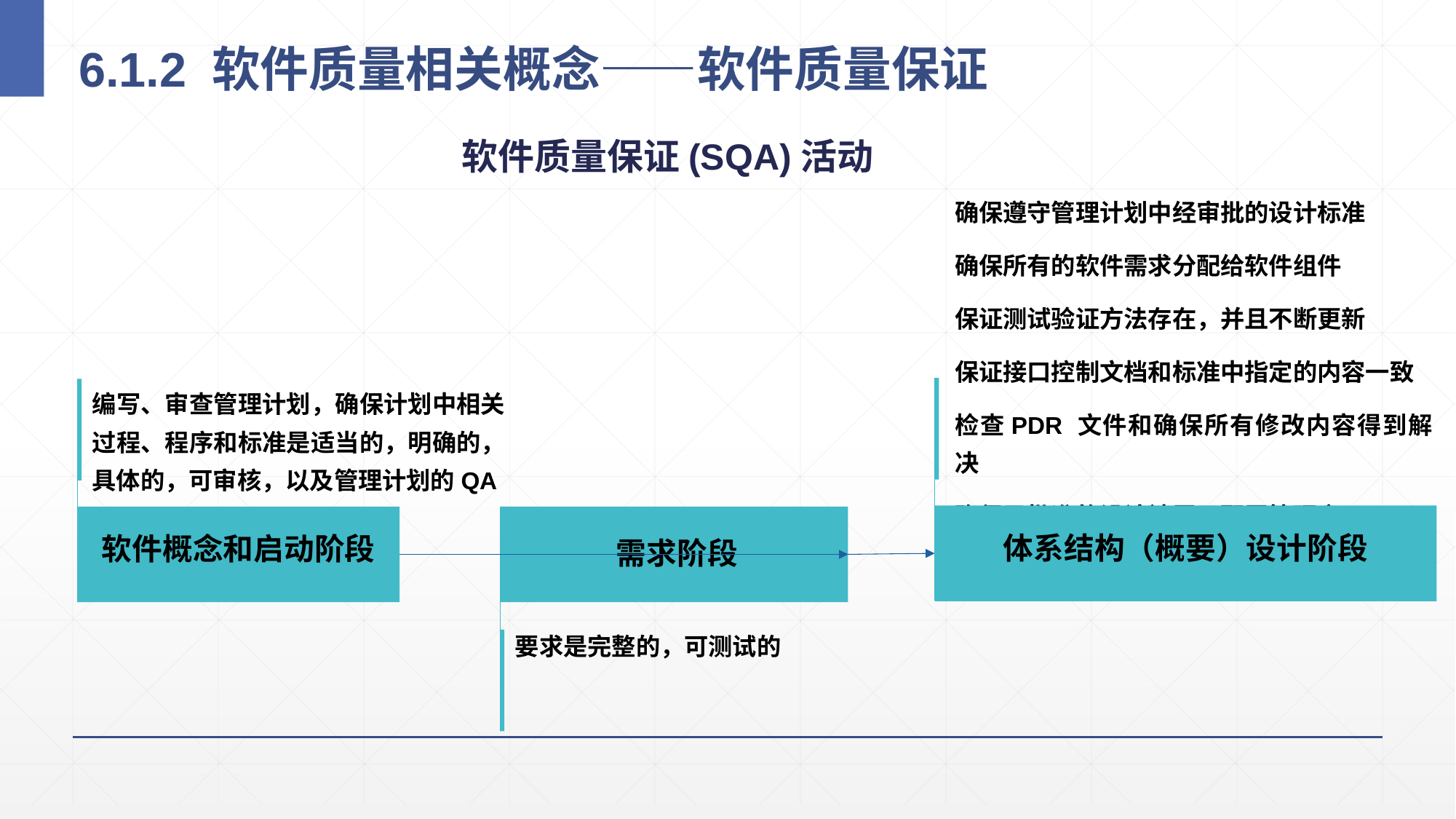

# 6.1.2 软件质量相关概念——软件质量保证
软件质量保证(SQA)活动
确保遵守管理计划中经审批的设计标准
确保所有的软件需求分配给软件组件
保证测试验证方法存在，并且不断更新
保证接口控制文档和标准中指定的内容一致
检查PDR 文件和确保所有修改内容得到解决
确保已批准的设计被置于配置管理之下
编写、审查管理计划，确保计划中相关过程、程序和标准是适当的，明确的，具体的，可审核，以及管理计划的QA

体系结构（概要）设计阶段

需求阶段

软件概念和启动阶段

要求是完整的，可测试的